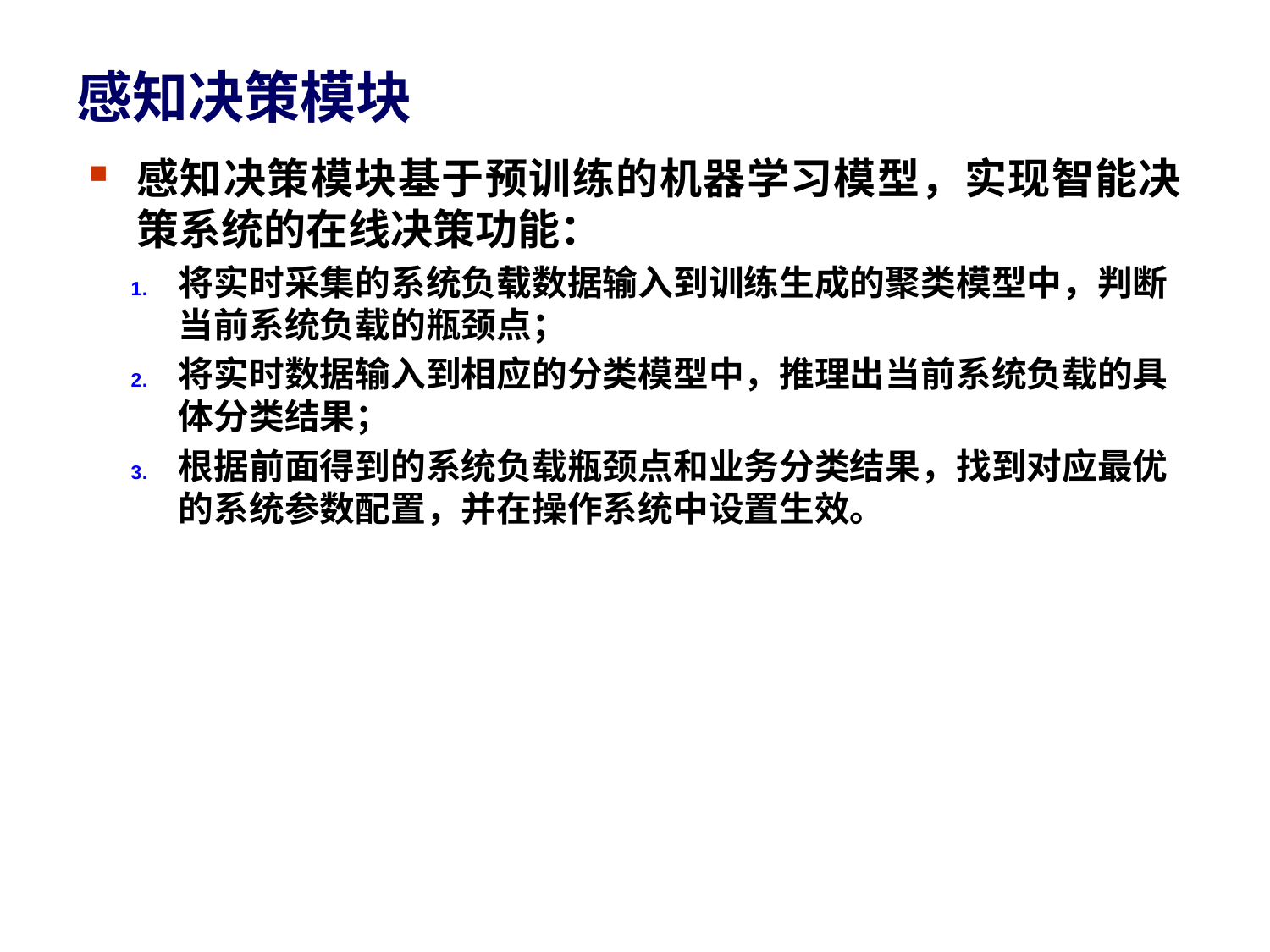

# 感知决策模块
感知决策模块基于预训练的机器学习模型，实现智能决策系统的在线决策功能：
将实时采集的系统负载数据输入到训练生成的聚类模型中，判断当前系统负载的瓶颈点；
将实时数据输入到相应的分类模型中，推理出当前系统负载的具体分类结果；
根据前面得到的系统负载瓶颈点和业务分类结果，找到对应最优的系统参数配置，并在操作系统中设置生效。